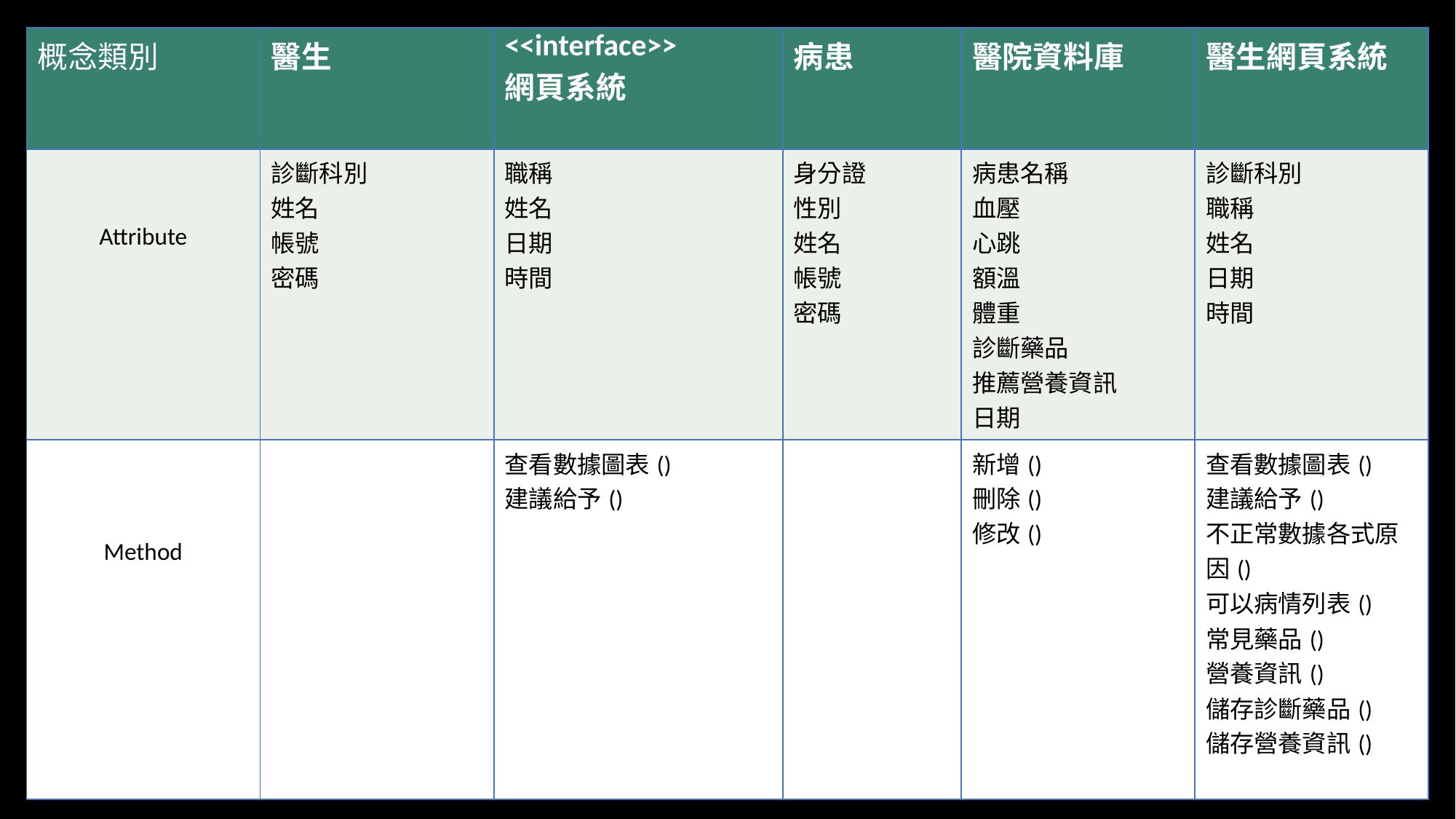

| 概念類別 | 醫生 | <<interface>> 網頁系統 | 病患 | 醫院資料庫 | 醫生網頁系統 |
| --- | --- | --- | --- | --- | --- |
| Attribute | 診斷科別 姓名 帳號 密碼 | 職稱 姓名 日期 時間 | 身分證 性別 姓名 帳號 密碼 | 病患名稱 血壓 心跳 額溫 體重 診斷藥品 推薦營養資訊 日期 | 診斷科別 職稱 姓名 日期 時間 |
| Method |  | 查看數據圖表() 建議給予() |  | 新增() 刪除() 修改() | 查看數據圖表() 建議給予() 不正常數據各式原因() 可以病情列表() 常見藥品() 營養資訊() 儲存診斷藥品() 儲存營養資訊() |